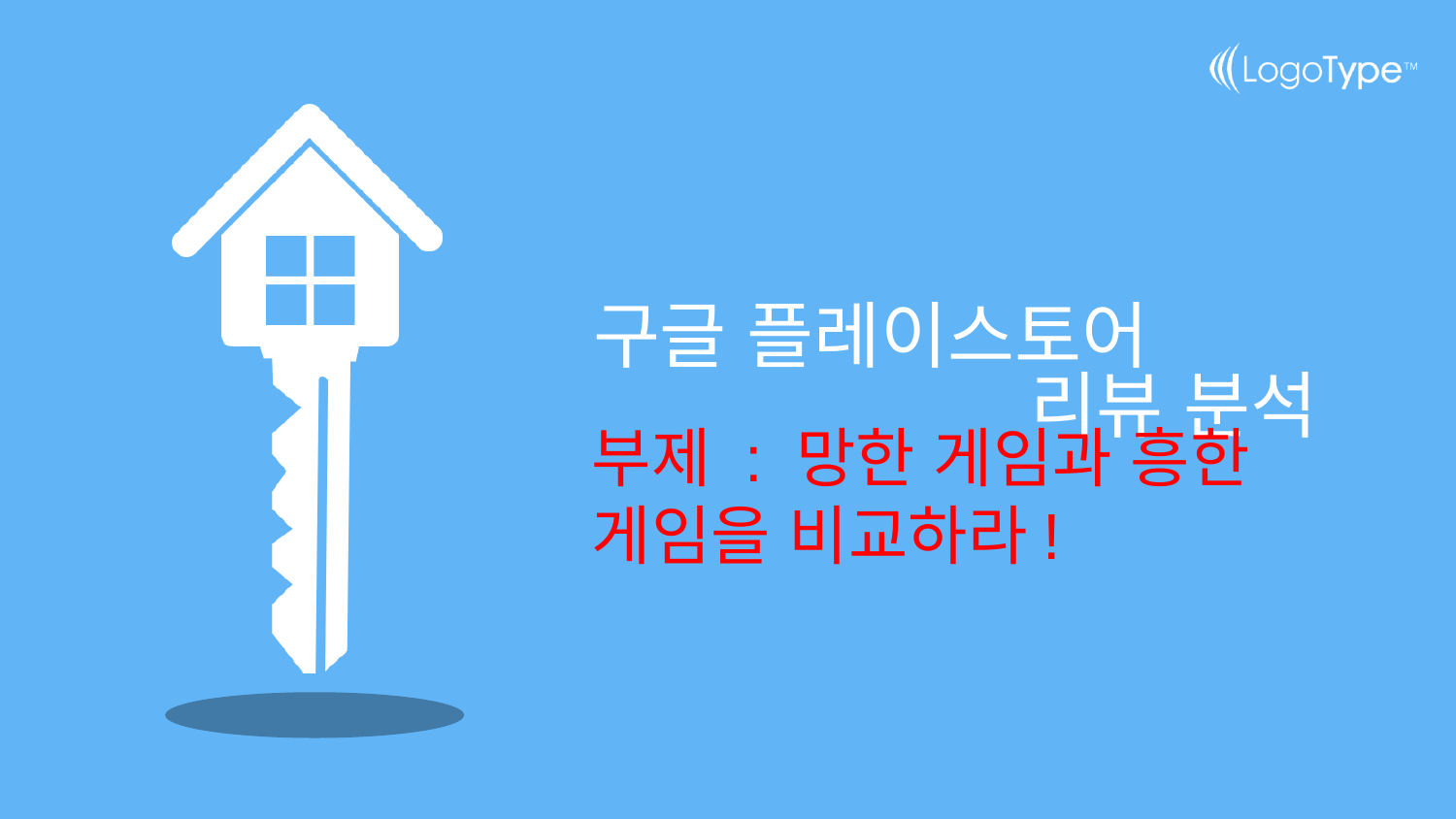

# 구글 플레이스토어 리뷰 분석
부제 : 망한 게임과 흥한 게임을 비교하라!